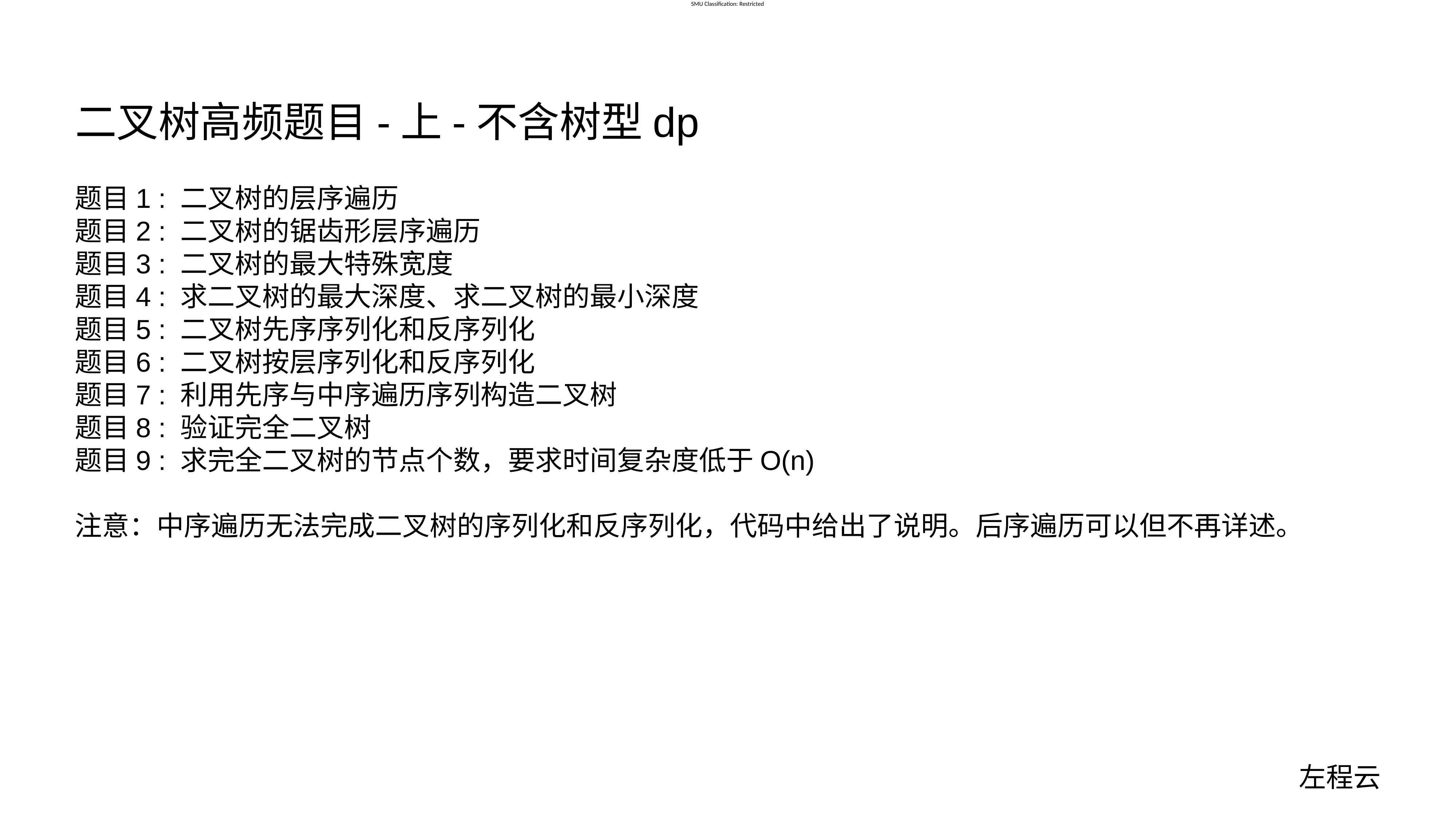

# 二叉树高频题目-上-不含树型dp
题目1 : 二叉树的层序遍历
题目2 : 二叉树的锯齿形层序遍历
题目3 : 二叉树的最大特殊宽度
题目4 : 求二叉树的最大深度、求二叉树的最小深度
题目5 : 二叉树先序序列化和反序列化
题目6 : 二叉树按层序列化和反序列化
题目7 : 利用先序与中序遍历序列构造二叉树
题目8 : 验证完全二叉树
题目9 : 求完全二叉树的节点个数，要求时间复杂度低于O(n)

注意：中序遍历无法完成二叉树的序列化和反序列化，代码中给出了说明。后序遍历可以但不再详述。
左程云